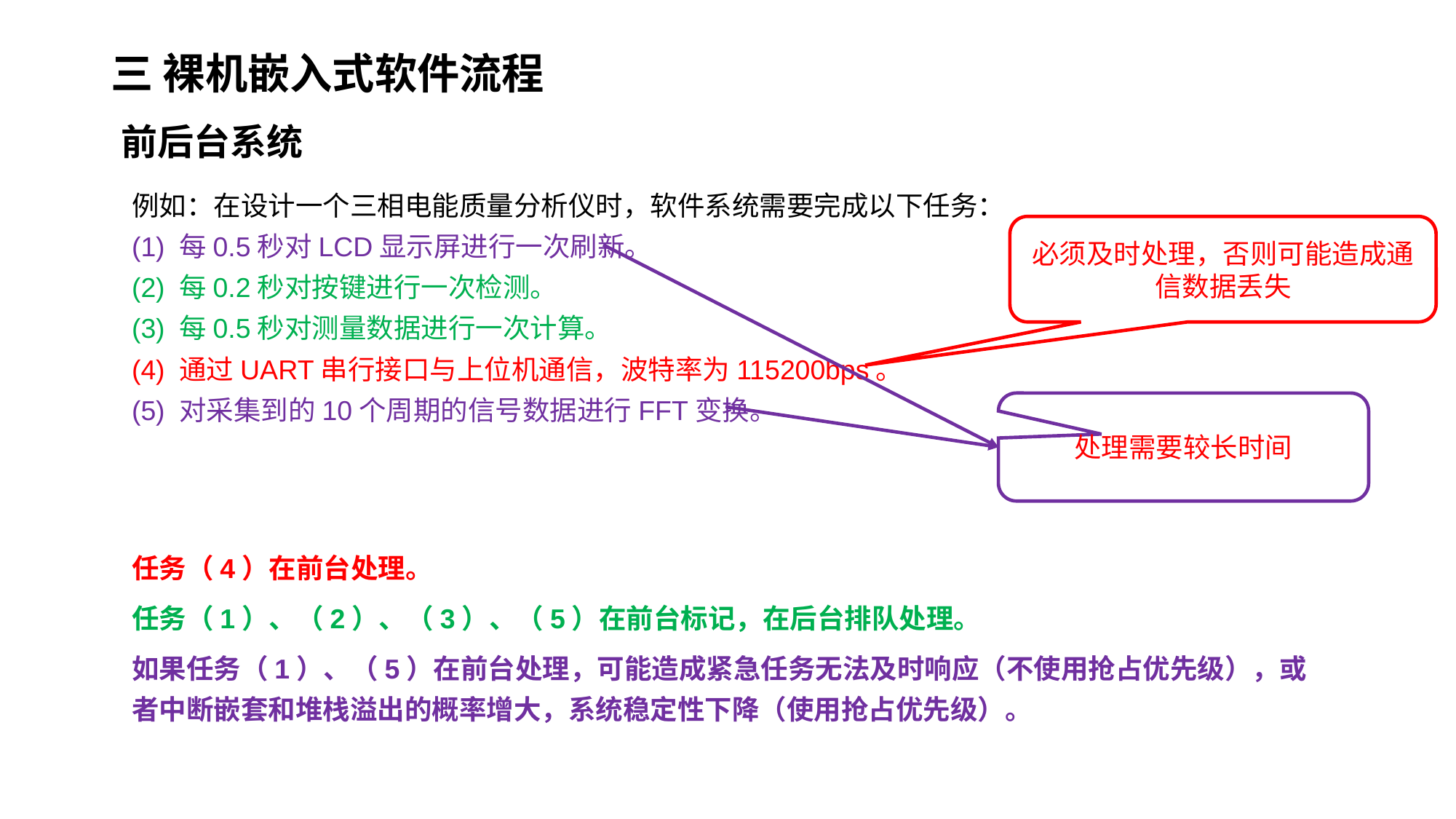

# 三 裸机嵌入式软件流程
前后台系统
例如：在设计一个三相电能质量分析仪时，软件系统需要完成以下任务：
(1) 每0.5秒对LCD显示屏进行一次刷新。
(2) 每0.2秒对按键进行一次检测。
(3) 每0.5秒对测量数据进行一次计算。
(4) 通过UART串行接口与上位机通信，波特率为115200bps。
(5) 对采集到的10个周期的信号数据进行FFT变换。
必须及时处理，否则可能造成通信数据丢失
处理需要较长时间
任务（4）在前台处理。
任务（1）、（2）、（3）、（5）在前台标记，在后台排队处理。
如果任务（1）、（5）在前台处理，可能造成紧急任务无法及时响应（不使用抢占优先级），或者中断嵌套和堆栈溢出的概率增大，系统稳定性下降（使用抢占优先级）。